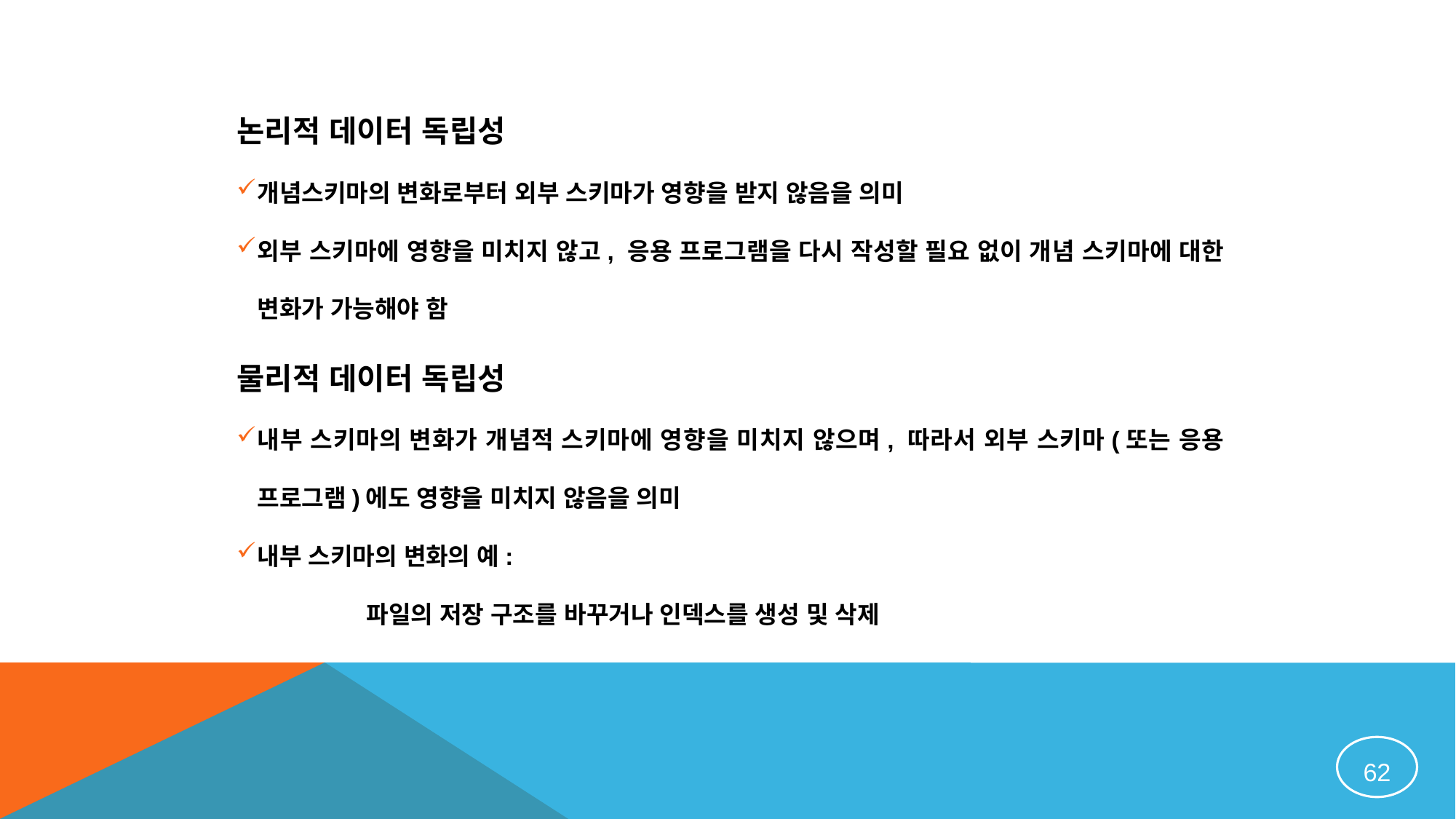

논리적 데이터 독립성
개념스키마의 변화로부터 외부 스키마가 영향을 받지 않음을 의미
외부 스키마에 영향을 미치지 않고, 응용 프로그램을 다시 작성할 필요 없이 개념 스키마에 대한 변화가 가능해야 함
물리적 데이터 독립성
내부 스키마의 변화가 개념적 스키마에 영향을 미치지 않으며, 따라서 외부 스키마(또는 응용 프로그램)에도 영향을 미치지 않음을 의미
내부 스키마의 변화의 예:
		파일의 저장 구조를 바꾸거나 인덱스를 생성 및 삭제
62